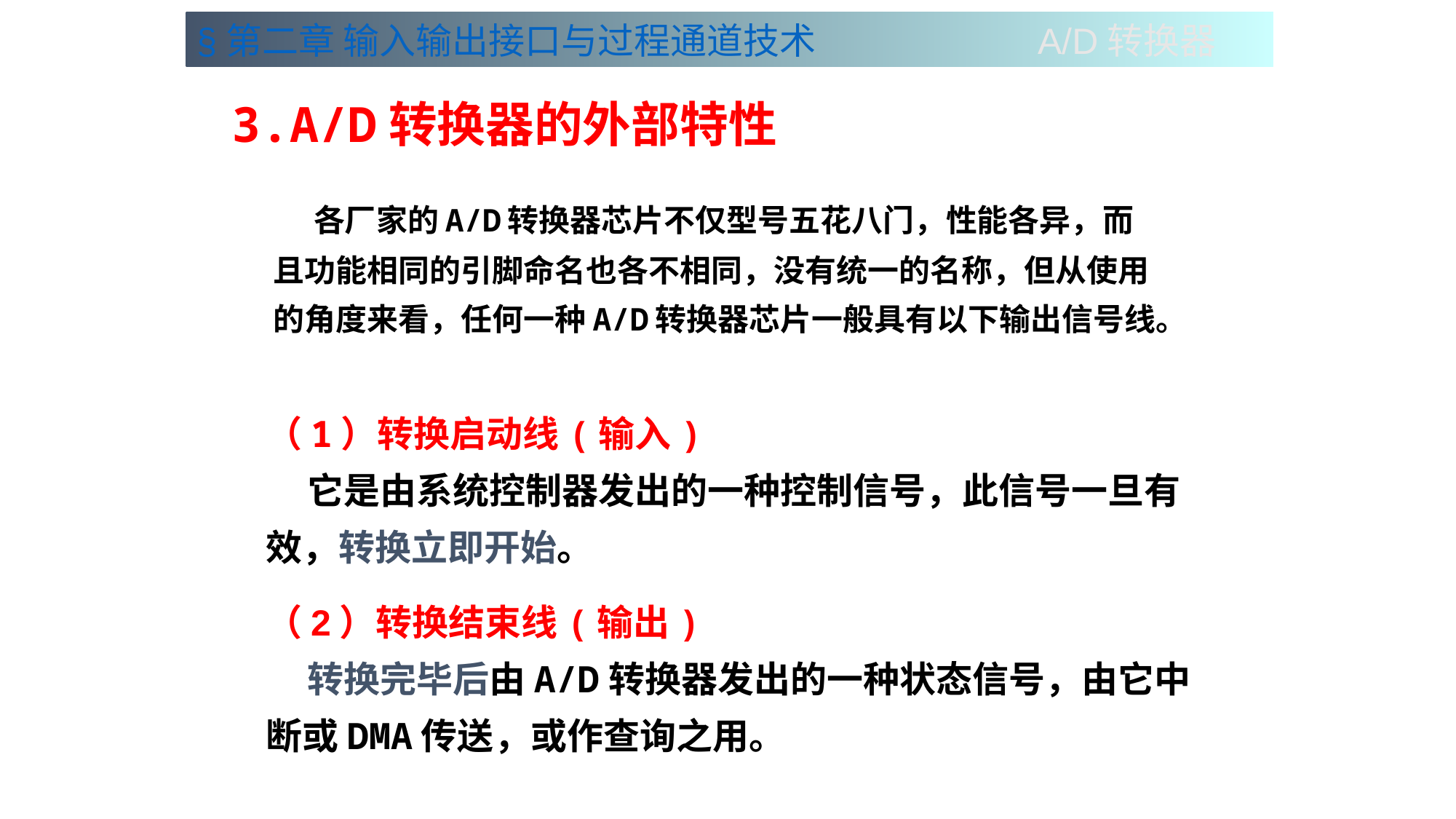

§第二章 输入输出接口与过程通道技术                          A/D转换器
# 3.A/D转换器的外部特性
    各厂家的A/D转换器芯片不仅型号五花八门，性能各异，而且功能相同的引脚命名也各不相同，没有统一的名称，但从使用的角度来看，任何一种A/D转换器芯片一般具有以下输出信号线。
（1）转换启动线(输入)
    它是由系统控制器发出的一种控制信号，此信号一旦有效，转换立即开始。
（2）转换结束线(输出)
    转换完毕后由A/D转换器发出的一种状态信号，由它中断或DMA传送，或作查询之用。